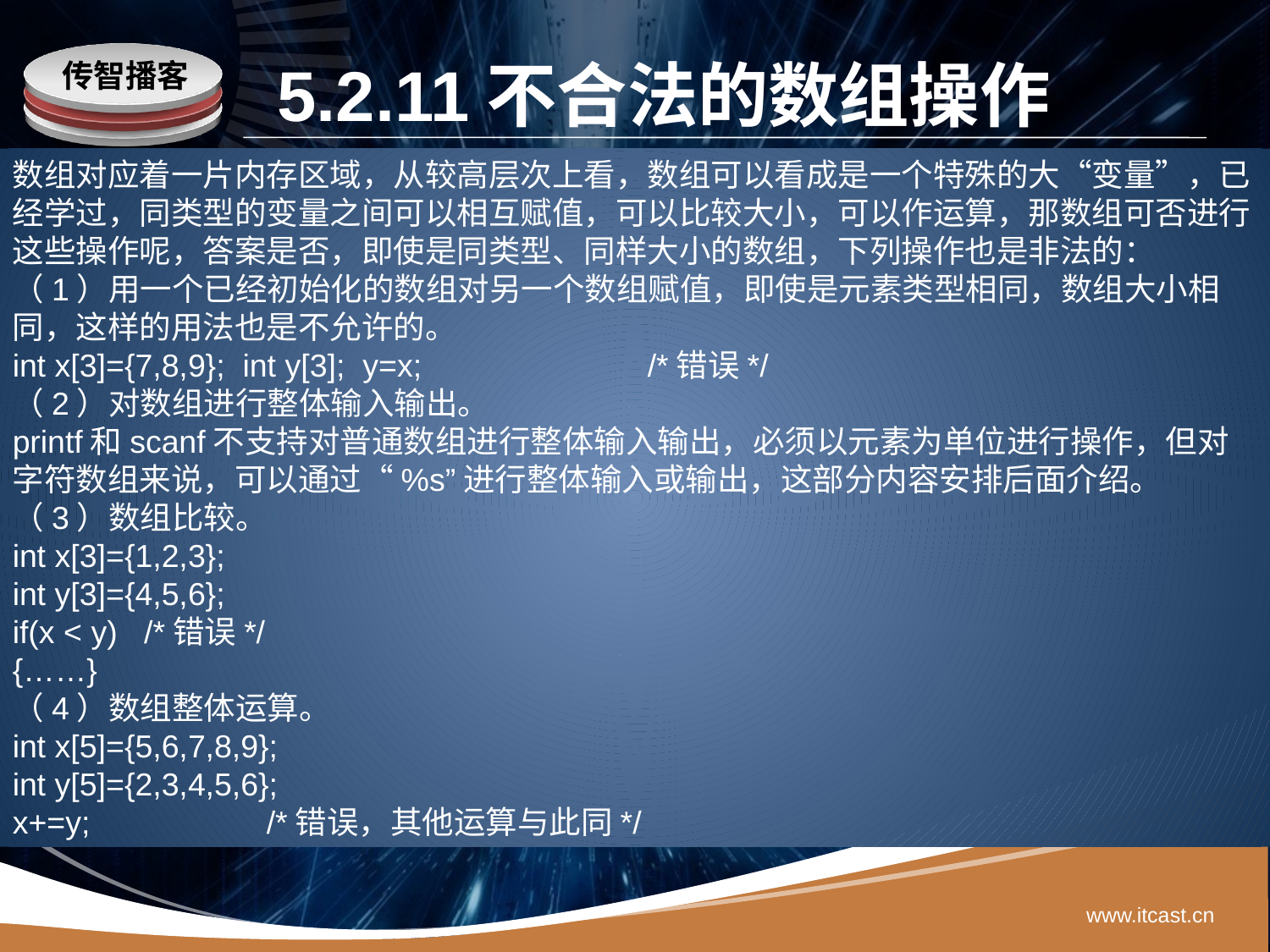

# 5.2.11不合法的数组操作
数组对应着一片内存区域，从较高层次上看，数组可以看成是一个特殊的大“变量”，已经学过，同类型的变量之间可以相互赋值，可以比较大小，可以作运算，那数组可否进行这些操作呢，答案是否，即使是同类型、同样大小的数组，下列操作也是非法的：
（1）用一个已经初始化的数组对另一个数组赋值，即使是元素类型相同，数组大小相同，这样的用法也是不允许的。
int x[3]={7,8,9};  int y[3];  y=x; 		/*错误*/
（2）对数组进行整体输入输出。
printf和scanf不支持对普通数组进行整体输入输出，必须以元素为单位进行操作，但对字符数组来说，可以通过“%s”进行整体输入或输出，这部分内容安排后面介绍。
（3）数组比较。
int x[3]={1,2,3};
int y[3]={4,5,6};
if(x < y)   /*错误*/
{……}
（4）数组整体运算。
int x[5]={5,6,7,8,9};
int y[5]={2,3,4,5,6};
x+=y;		/*错误，其他运算与此同*/
www.itcast.cn